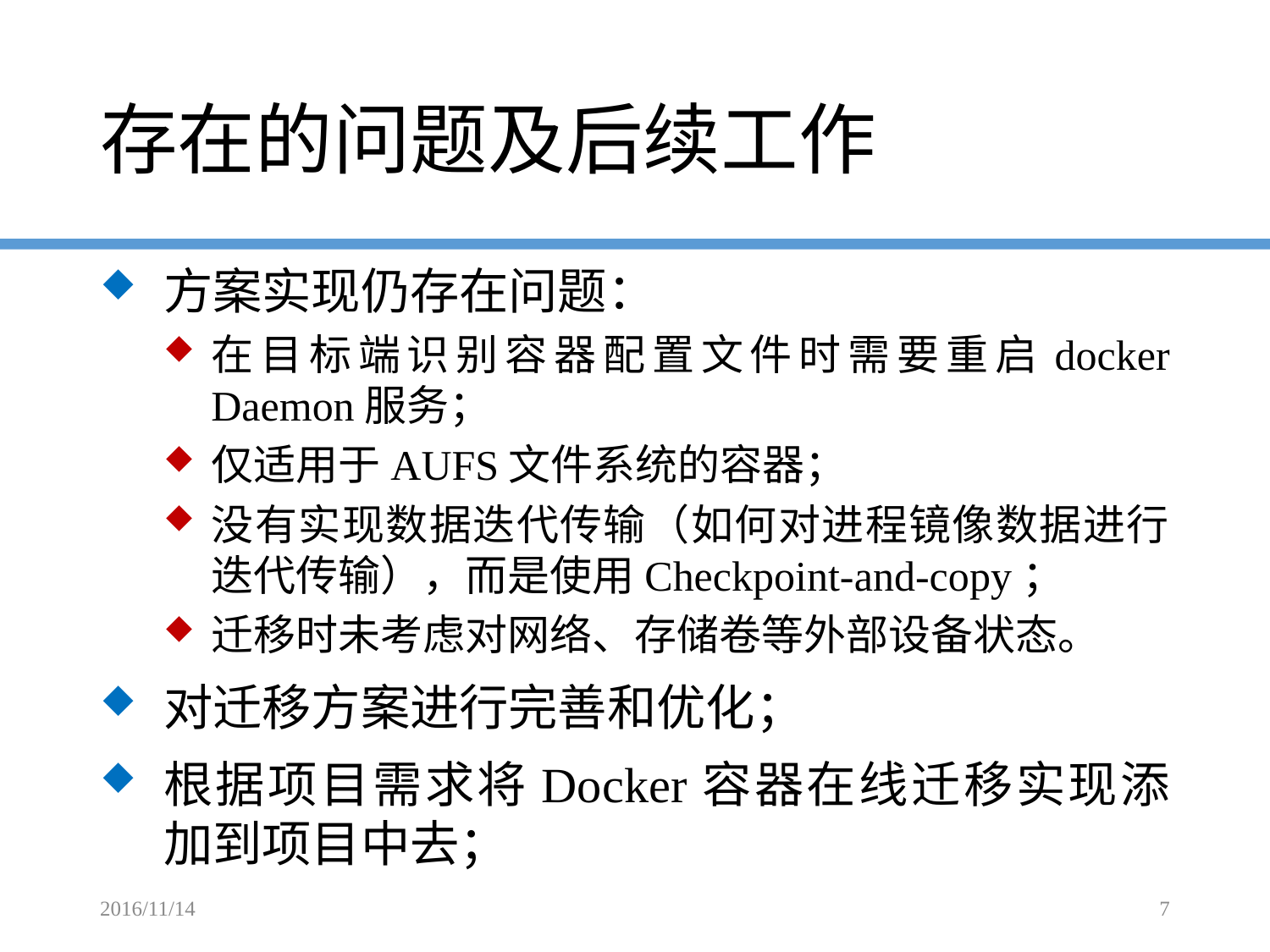

# 存在的问题及后续工作
方案实现仍存在问题：
在目标端识别容器配置文件时需要重启docker Daemon服务；
仅适用于AUFS文件系统的容器；
没有实现数据迭代传输（如何对进程镜像数据进行迭代传输），而是使用Checkpoint-and-copy；
迁移时未考虑对网络、存储卷等外部设备状态。
对迁移方案进行完善和优化；
根据项目需求将Docker容器在线迁移实现添加到项目中去；
2016/11/14
7